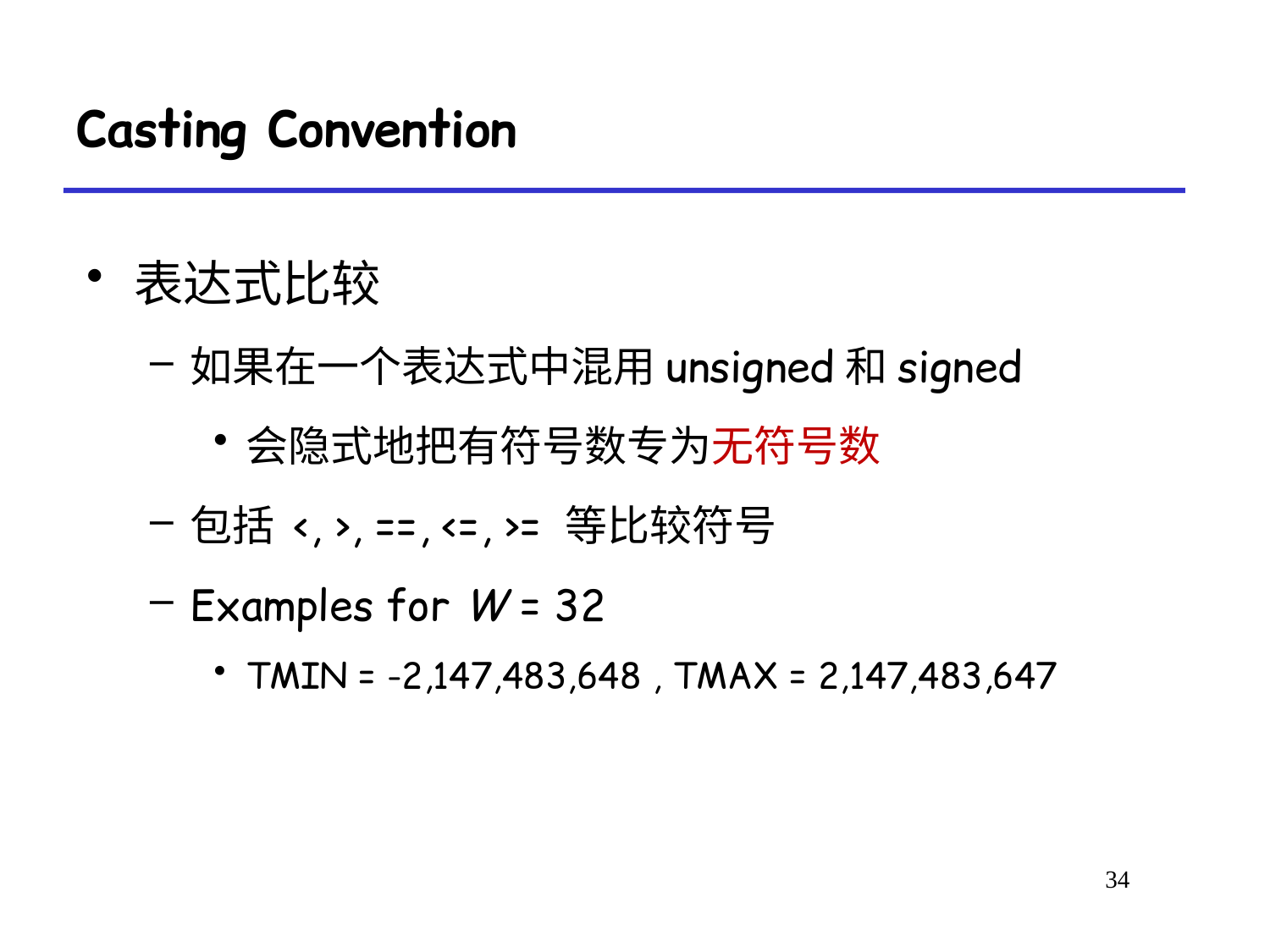

# Casting Convention
表达式比较
如果在一个表达式中混用unsigned和signed
会隐式地把有符号数专为无符号数
包括 <, >, ==, <=, >= 等比较符号
Examples for W = 32
TMIN = -2,147,483,648 , TMAX = 2,147,483,647
34